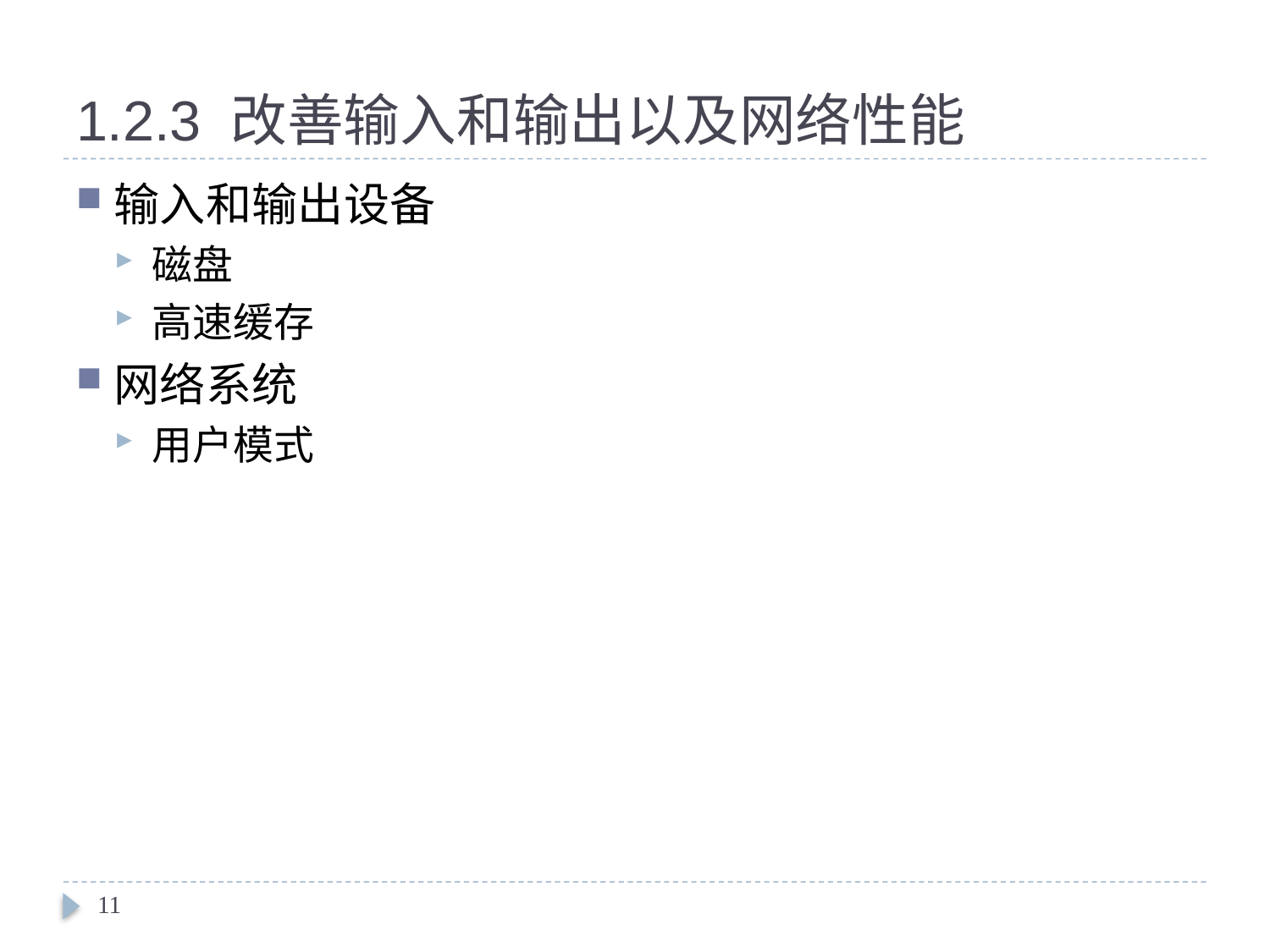

# 1.2.3 改善输入和输出以及网络性能
输入和输出设备
磁盘
高速缓存
网络系统
用户模式
11